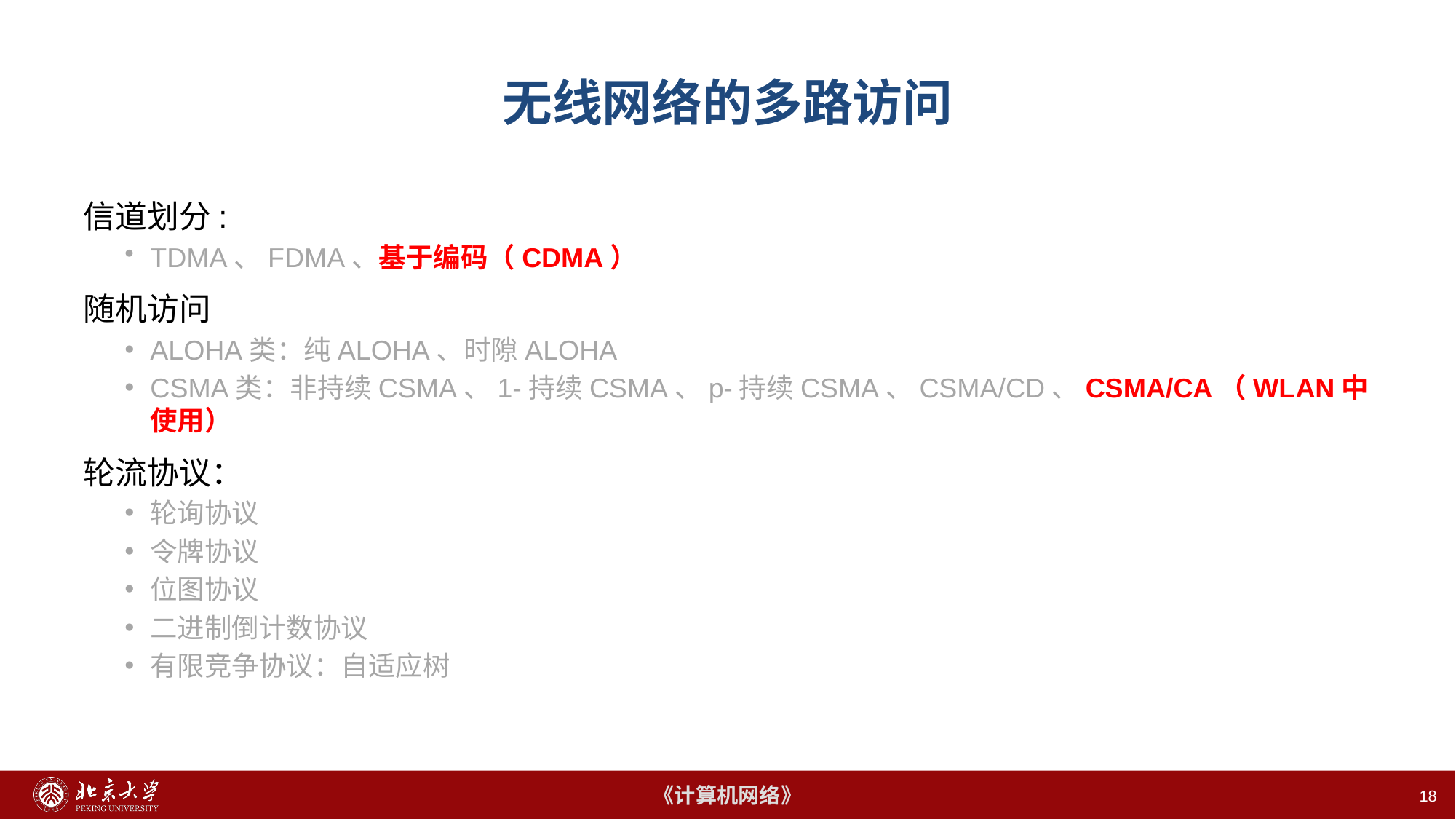

# 无线网络的多路访问
信道划分:
TDMA、FDMA、基于编码（CDMA）
随机访问
ALOHA类：纯ALOHA、时隙ALOHA
CSMA类：非持续CSMA、1-持续CSMA、p-持续CSMA、CSMA/CD、CSMA/CA（WLAN中使用）
轮流协议：
轮询协议
令牌协议
位图协议
二进制倒计数协议
有限竞争协议：自适应树

18